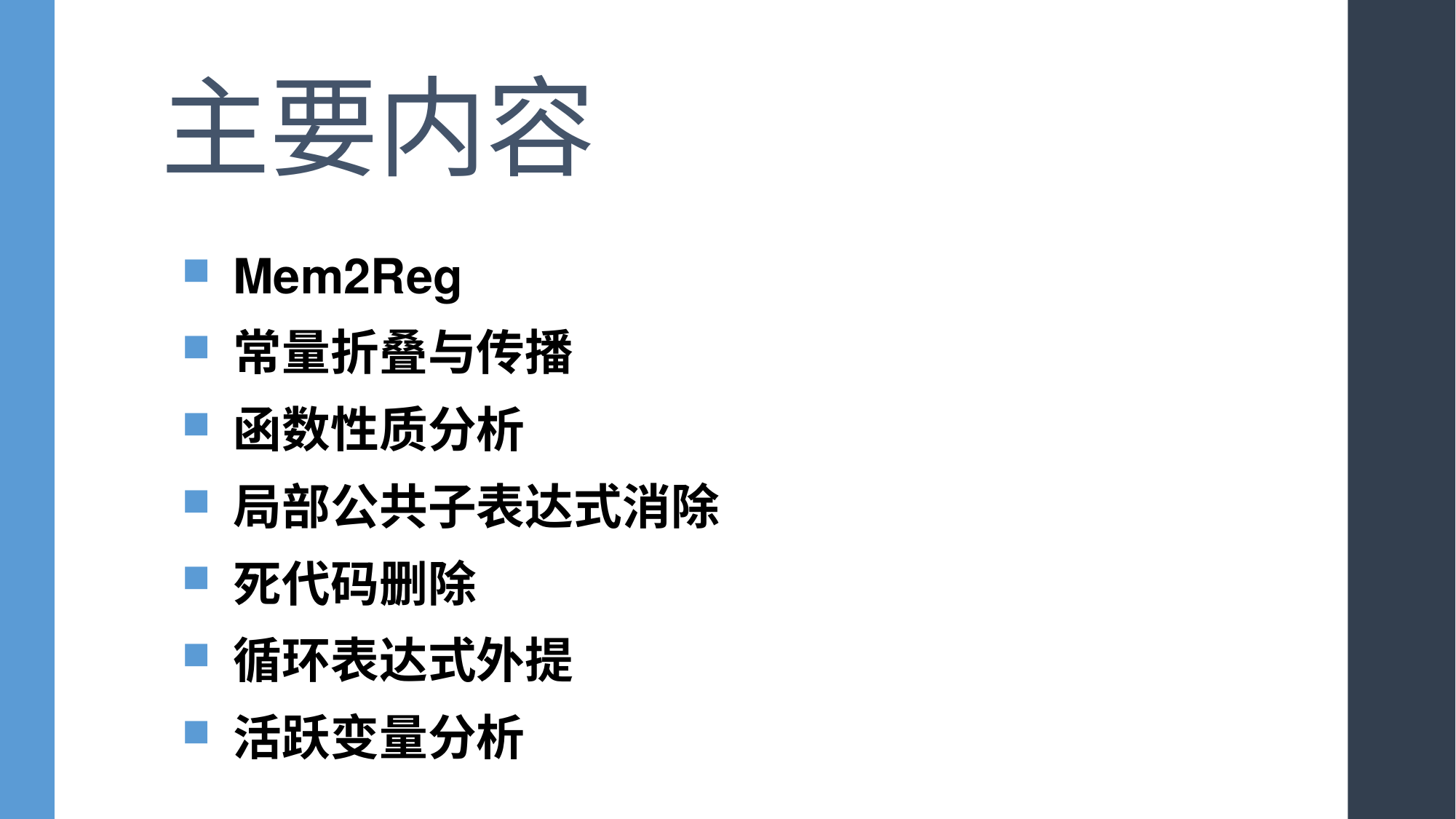

# 主要内容
Mem2Reg
常量折叠与传播
函数性质分析
局部公共子表达式消除
死代码删除
循环表达式外提
活跃变量分析